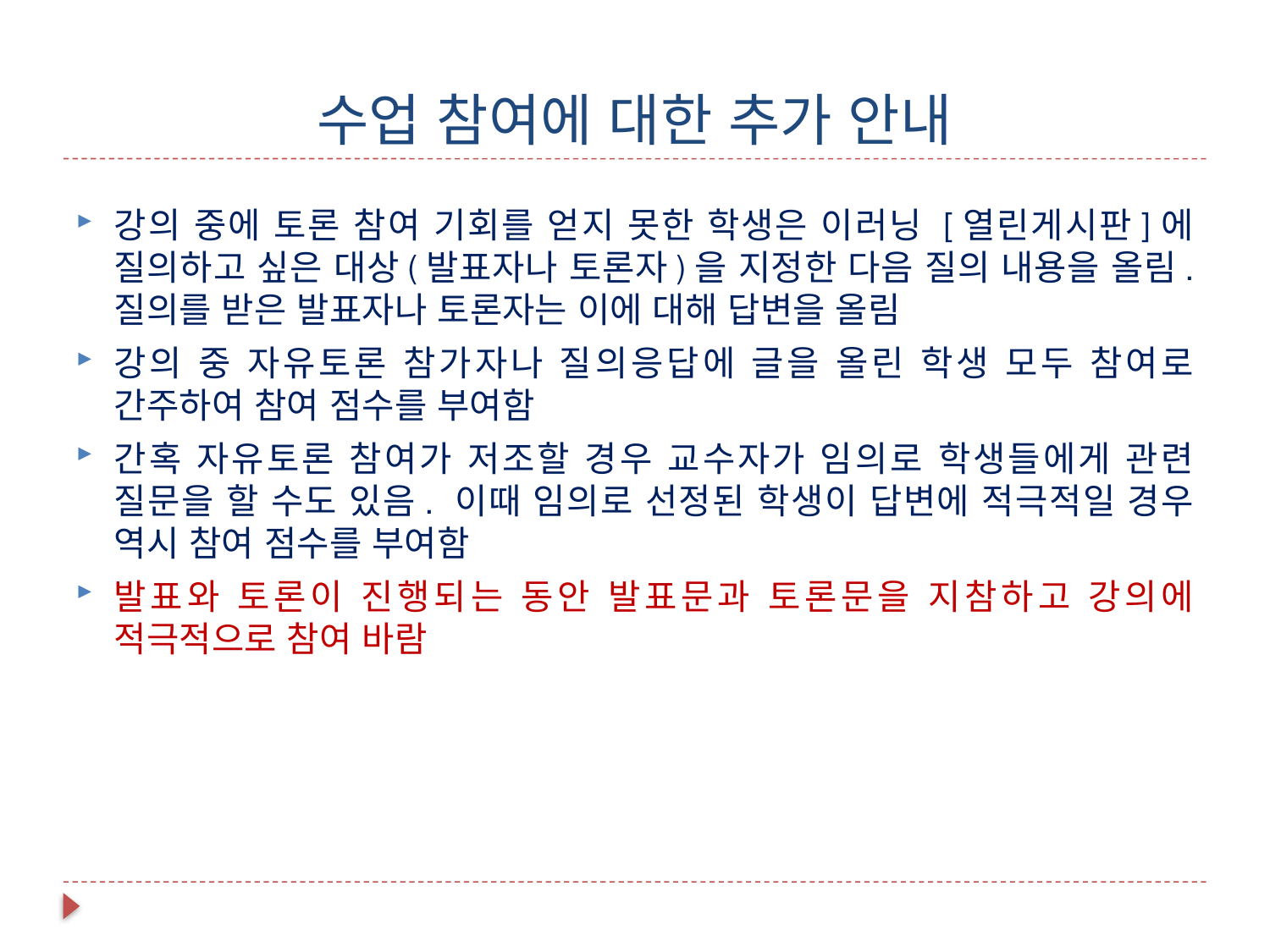

# 수업 참여에 대한 추가 안내

강의 중에 토론 참여 기회를 얻지 못한 학생은 이러닝 [열린게시판]에 질의하고 싶은 대상(발표자나 토론자)을 지정한 다음 질의 내용을 올림. 질의를 받은 발표자나 토론자는 이에 대해 답변을 올림
강의 중 자유토론 참가자나 질의응답에 글을 올린 학생 모두 참여로 간주하여 참여 점수를 부여함
간혹 자유토론 참여가 저조할 경우 교수자가 임의로 학생들에게 관련 질문을 할 수도 있음. 이때 임의로 선정된 학생이 답변에 적극적일 경우 역시 참여 점수를 부여함
발표와 토론이 진행되는 동안 발표문과 토론문을 지참하고 강의에 적극적으로 참여 바람